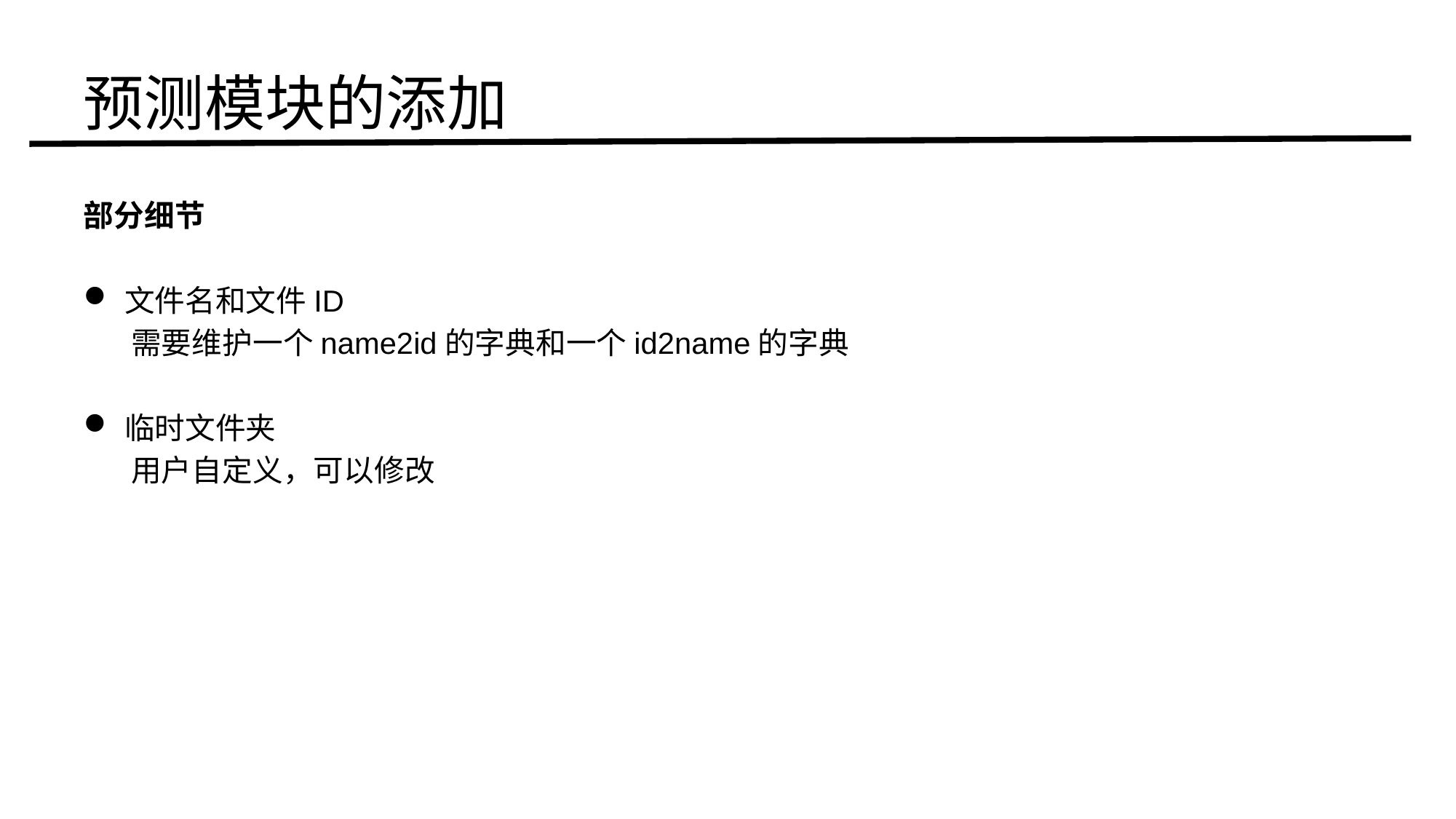

# 预测模块的添加
部分细节

文件名和文件ID
      需要维护一个name2id的字典和一个id2name的字典

临时文件夹
      用户自定义，可以修改